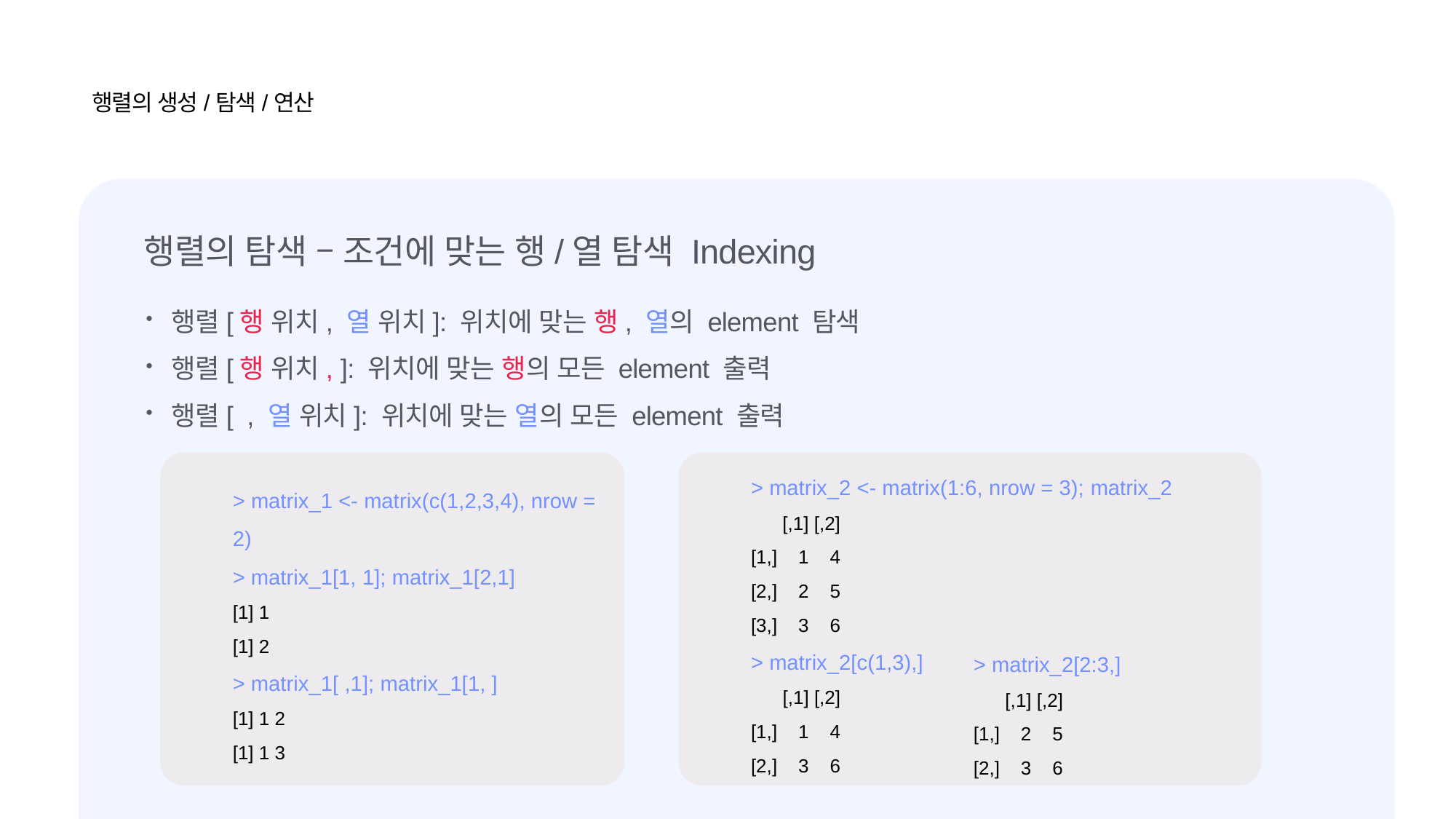

행렬의 생성/탐색/연산

행렬의 탐색 – 조건에 맞는 행/열 탐색 Indexing
행렬[행 위치, 열 위치]: 위치에 맞는 행, 열의 element 탐색
행렬[행 위치, ]: 위치에 맞는 행의 모든 element 출력
행렬[  , 열 위치]: 위치에 맞는 열의 모든 element 출력
> matrix_1 <- matrix(c(1,2,3,4), nrow = 2)
> matrix_1[1, 1]; matrix_1[2,1]
[1] 1
[1] 2
> matrix_1[ ,1]; matrix_1[1, ]
[1] 1 2
[1] 1 3
> matrix_2 <- matrix(1:6, nrow = 3); matrix_2
      [,1] [,2]
[1,]    1    4
[2,]    2    5
[3,]    3    6
> matrix_2[c(1,3),]
      [,1] [,2]
[1,]    1    4
[2,]    3    6
> matrix_2[2:3,]
      [,1] [,2]
[1,]    2    5
[2,]    3    6